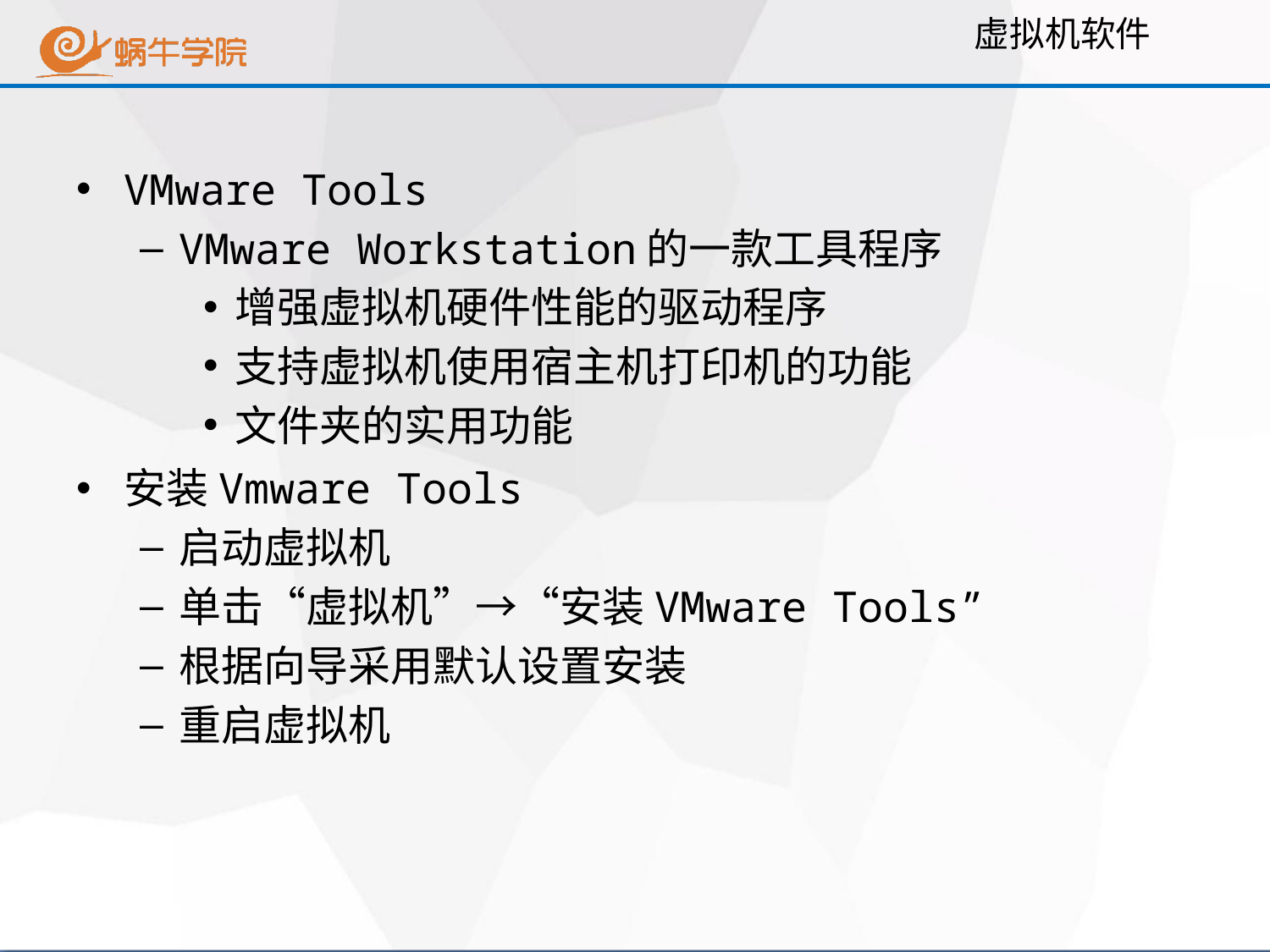

虚拟机软件

VMware Tools
VMware Workstation的一款工具程序
增强虚拟机硬件性能的驱动程序
支持虚拟机使用宿主机打印机的功能
文件夹的实用功能
安装Vmware Tools
启动虚拟机
单击“虚拟机”→“安装VMware Tools”
根据向导采用默认设置安装
重启虚拟机